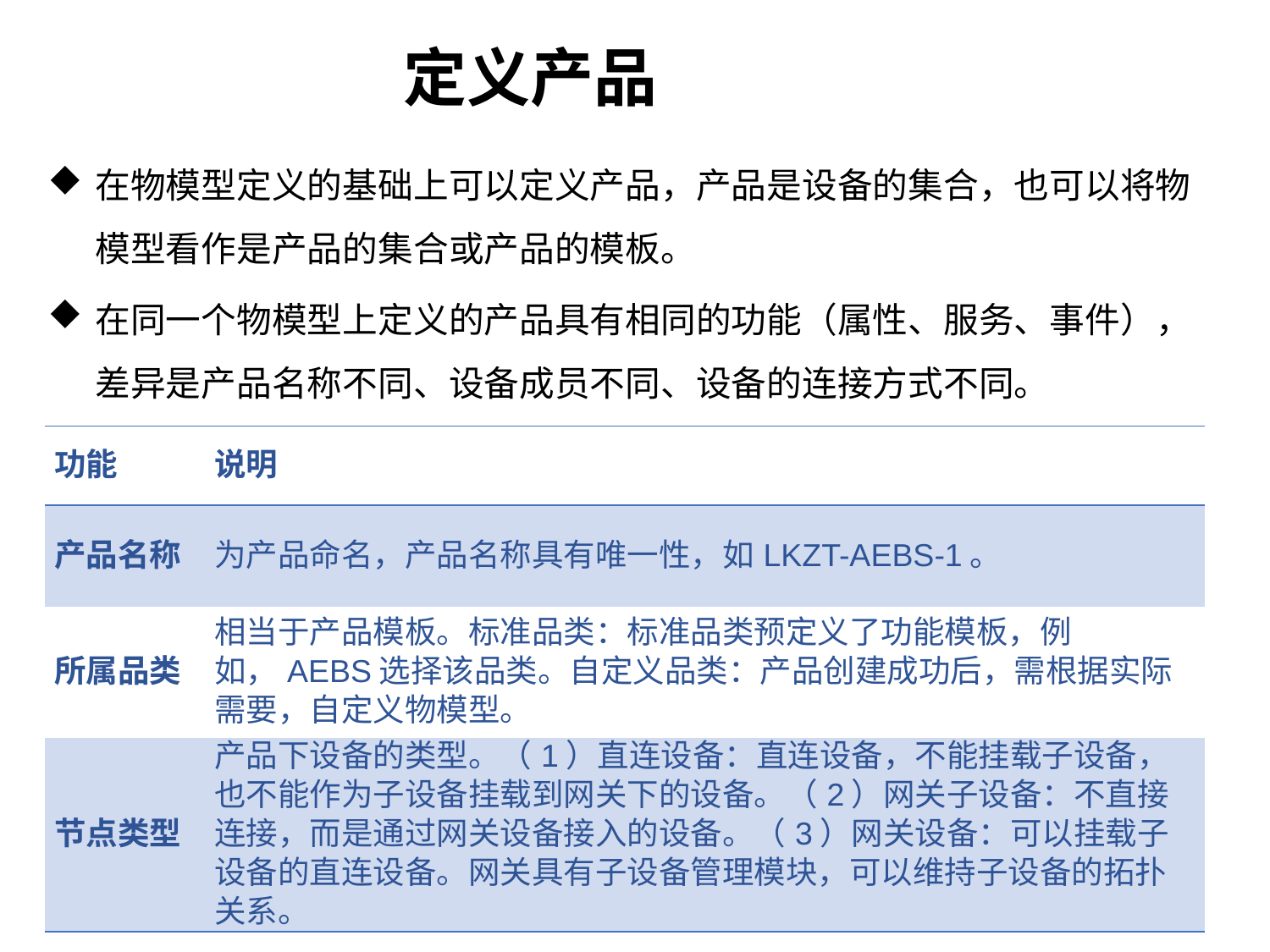

# 定义产品
在物模型定义的基础上可以定义产品，产品是设备的集合，也可以将物模型看作是产品的集合或产品的模板。
在同一个物模型上定义的产品具有相同的功能（属性、服务、事件），差异是产品名称不同、设备成员不同、设备的连接方式不同。
| 功能 | 说明 |
| --- | --- |
| 产品名称 | 为产品命名，产品名称具有唯一性，如LKZT-AEBS-1。 |
| 所属品类 | 相当于产品模板。标准品类：标准品类预定义了功能模板，例如，AEBS选择该品类。自定义品类：产品创建成功后，需根据实际需要，自定义物模型。 |
| 节点类型 | 产品下设备的类型。（1）直连设备：直连设备，不能挂载子设备，也不能作为子设备挂载到网关下的设备。（2）网关子设备：不直接连接，而是通过网关设备接入的设备。（3）网关设备：可以挂载子设备的直连设备。网关具有子设备管理模块，可以维持子设备的拓扑关系。 |